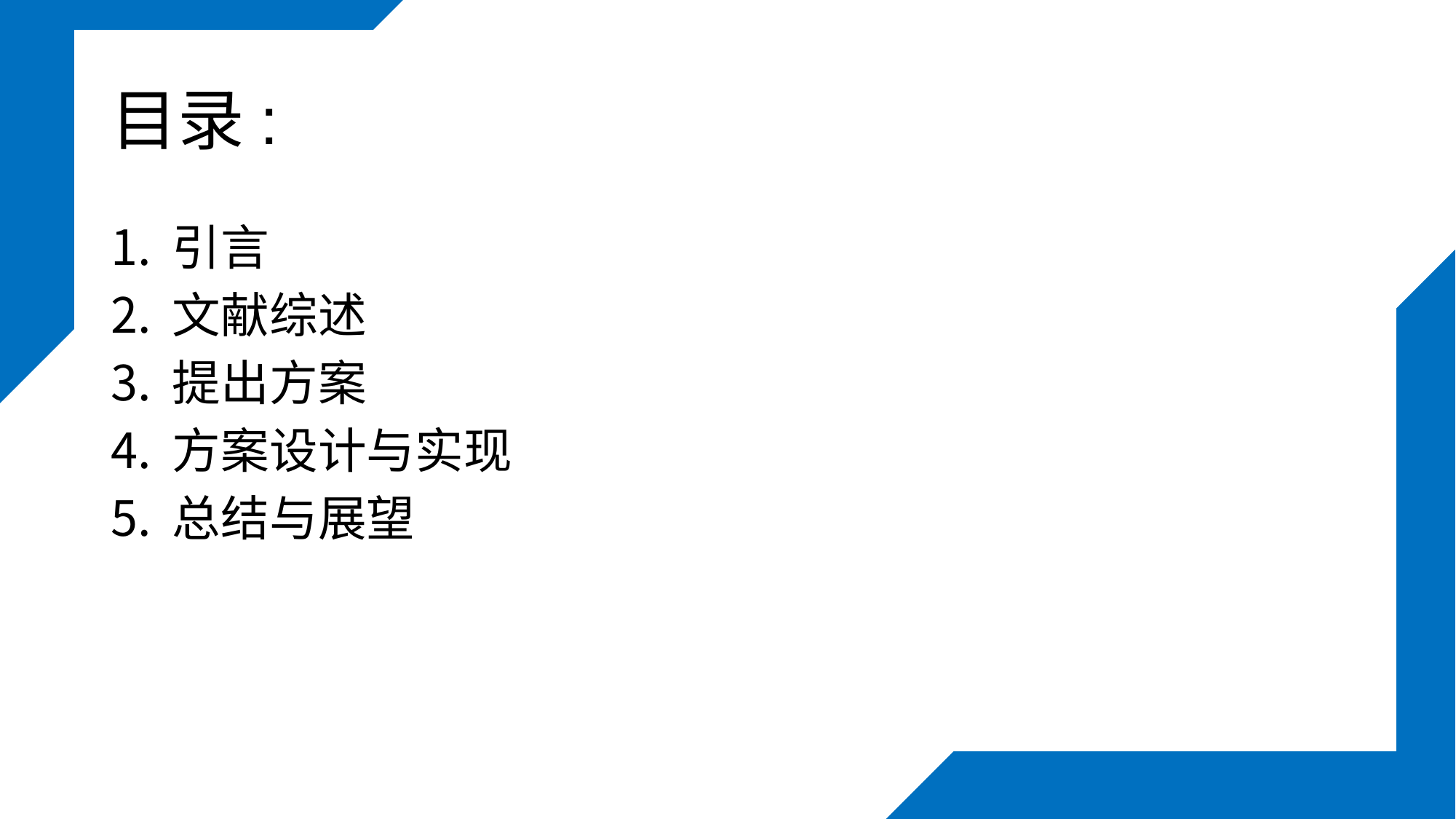

# 目录:
引言
文献综述
提出方案
方案设计与实现
总结与展望